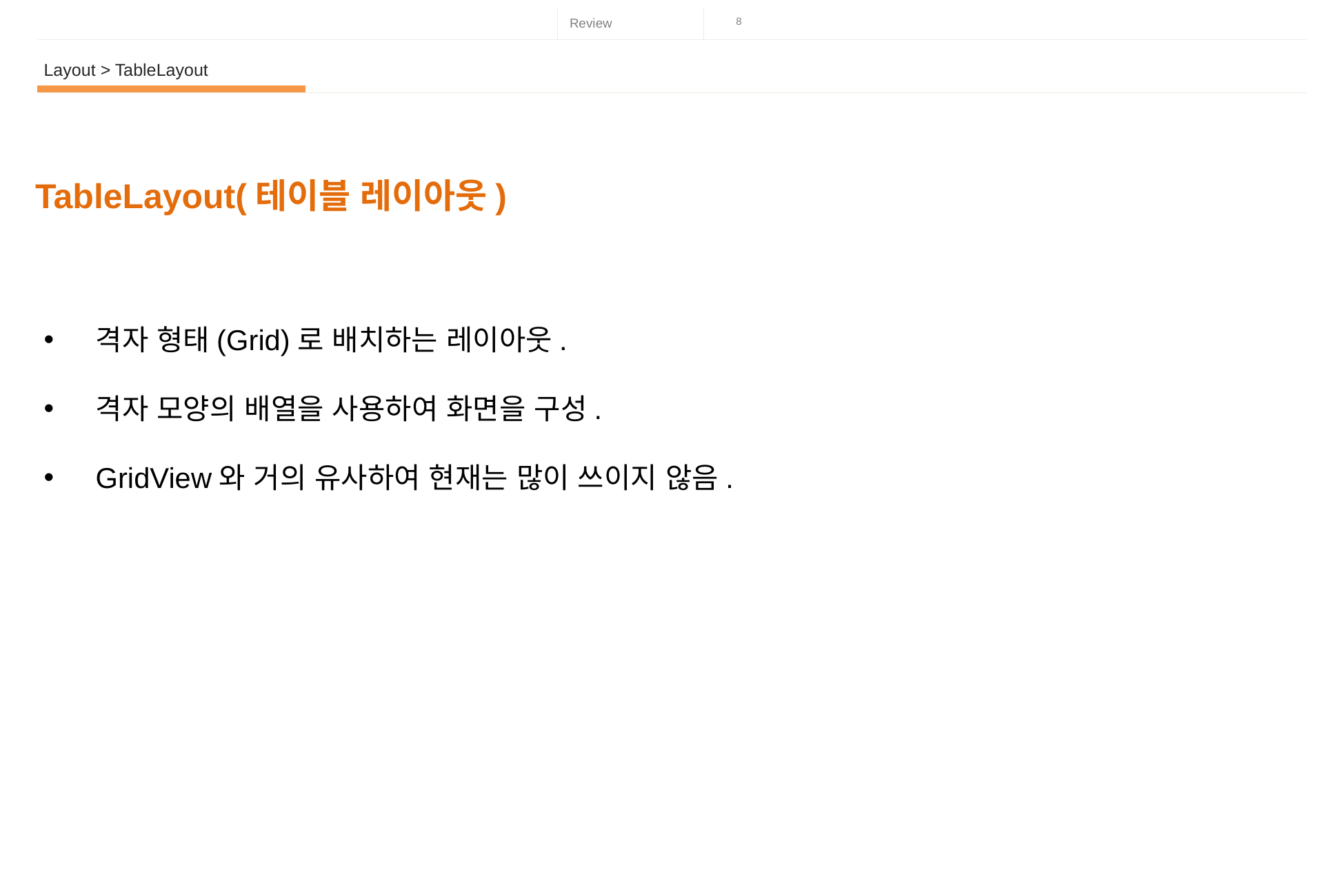

Layout > TableLayout
TableLayout(테이블 레이아웃)
격자 형태(Grid)로 배치하는 레이아웃.
격자 모양의 배열을 사용하여 화면을 구성.
GridView와 거의 유사하여 현재는 많이 쓰이지 않음.